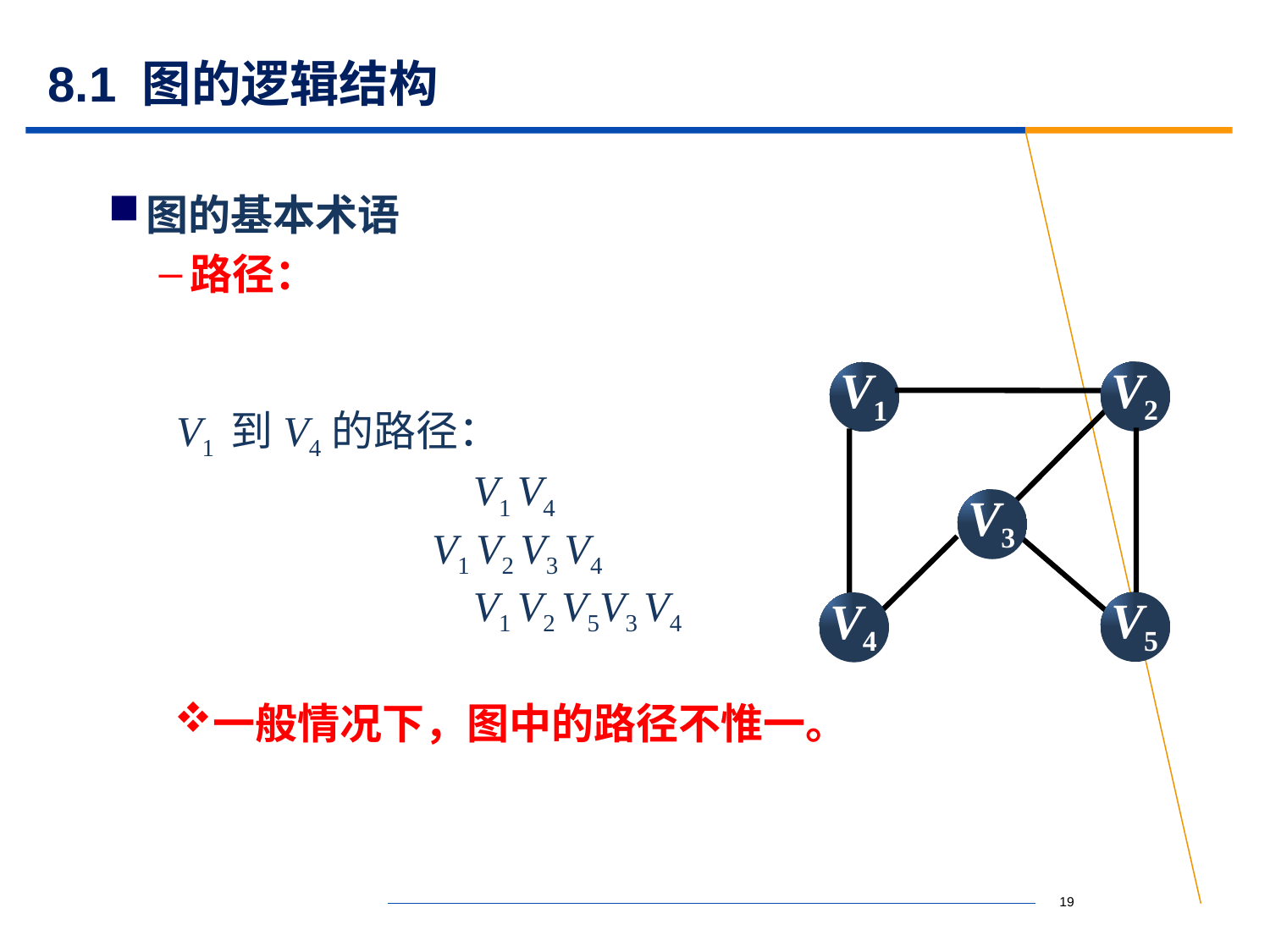

# 8.1 图的逻辑结构
图的基本术语
路径：
V2
V1

V3

V5
V4

V1 到V4的路径：
                              V1 V4
                                             V1 V2 V3 V4
                              V1 V2 V5V3 V4
一般情况下，图中的路径不惟一。